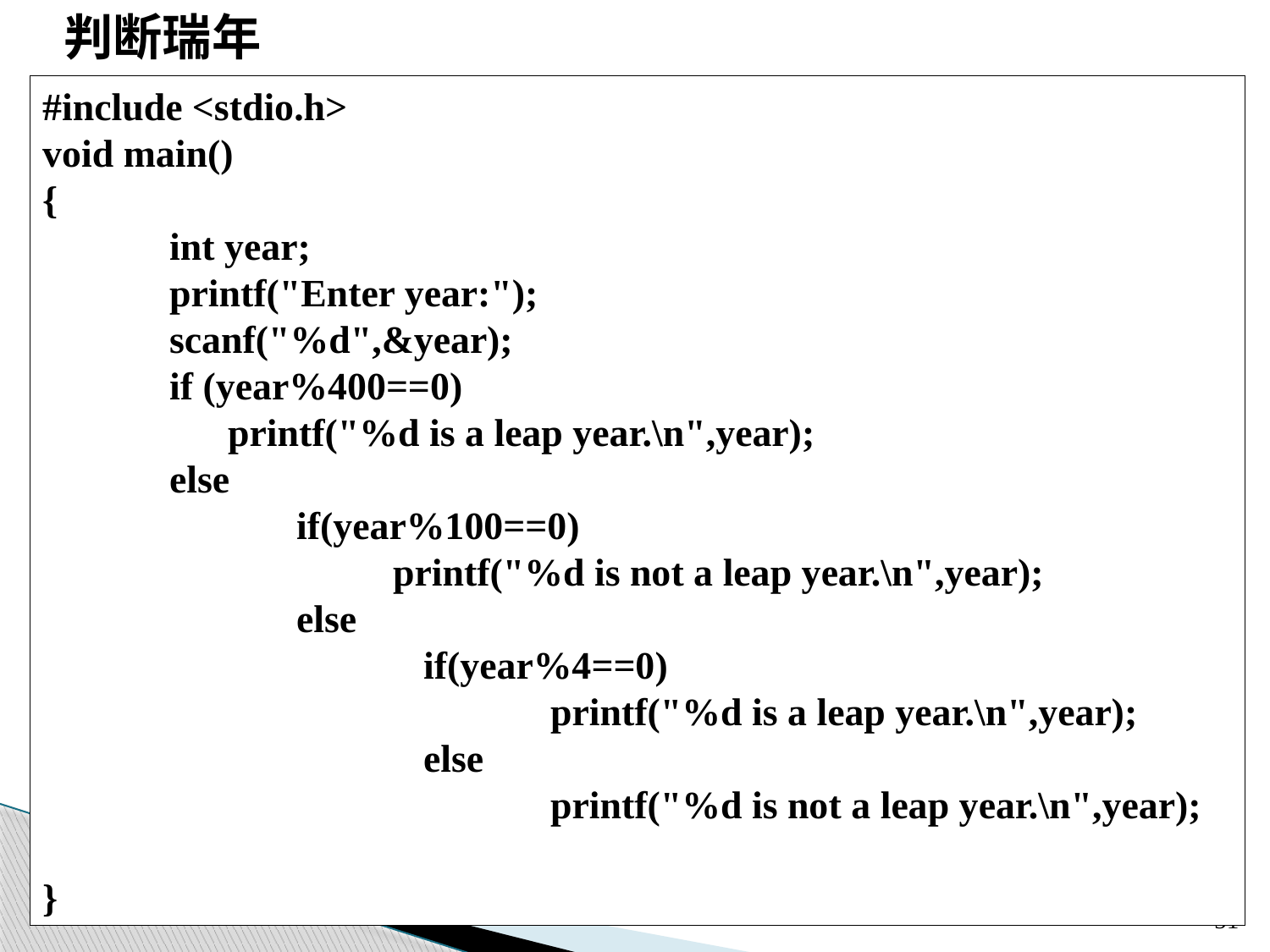

判断瑞年
#include <stdio.h>
void main()
{
	int year;
	printf("Enter year:");
	scanf("%d",&year);
	if (year%400==0)
	      printf("%d is a leap year.\n",year);
	else
		if(year%100==0)
                                    printf("%d is not a leap year.\n",year);
		else
			if(year%4==0)
				printf("%d is a leap year.\n",year);
			else
				printf("%d is not a leap year.\n",year);

}
51